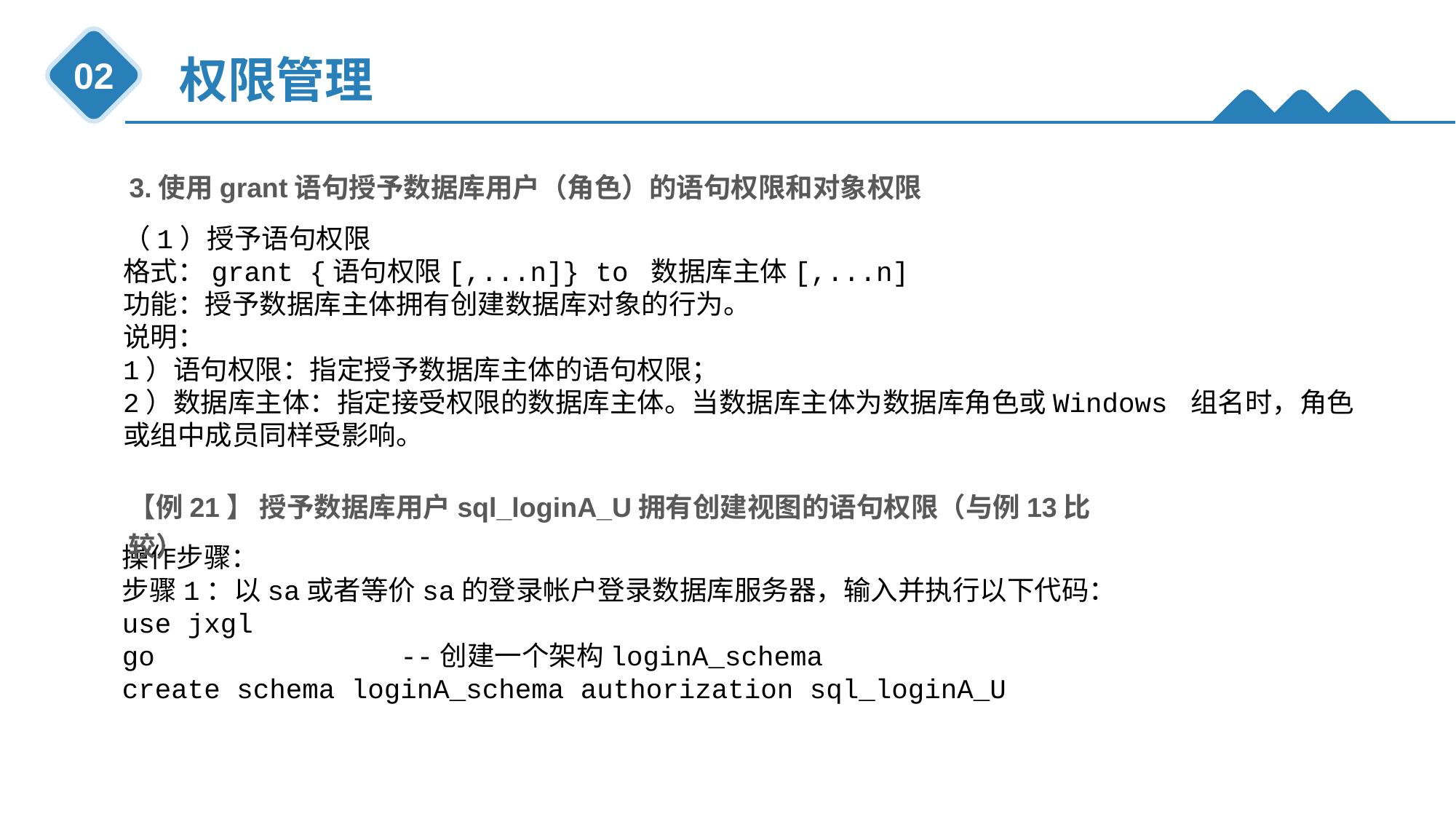

权限管理
02

3.使用grant语句授予数据库用户（角色）的语句权限和对象权限
（1）授予语句权限
格式：grant {语句权限[,...n]} to 数据库主体[,...n]
功能：授予数据库主体拥有创建数据库对象的行为。
说明：
1）语句权限：指定授予数据库主体的语句权限；
2）数据库主体：指定接受权限的数据库主体。当数据库主体为数据库角色或Windows 组名时，角色或组中成员同样受影响。
【例21】 授予数据库用户sql_loginA_U拥有创建视图的语句权限（与例13比较）
操作步骤：
步骤1：以sa或者等价sa的登录帐户登录数据库服务器，输入并执行以下代码：
use jxgl
go               --创建一个架构loginA_schema
create schema loginA_schema authorization sql_loginA_U